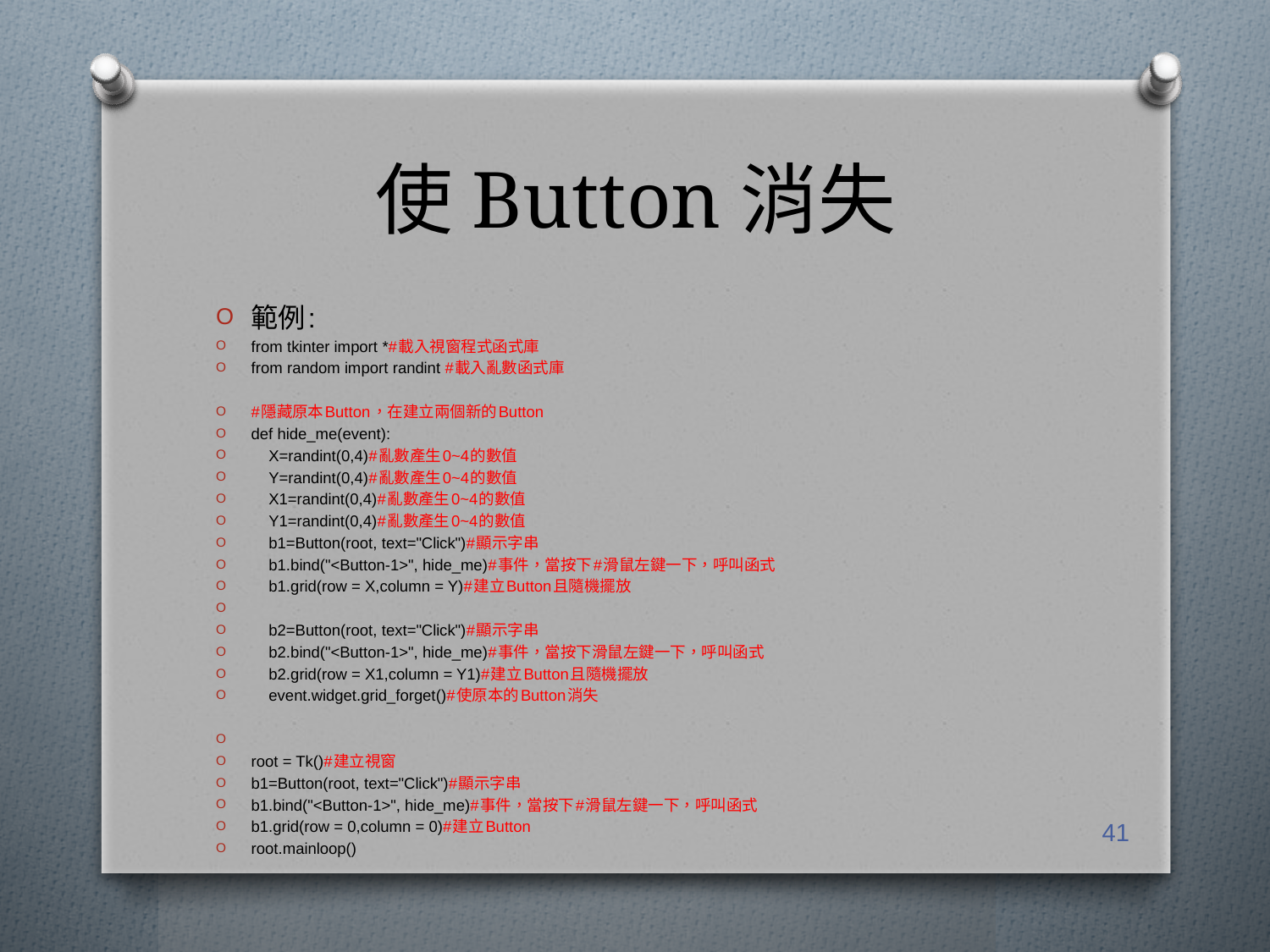

# 使Button消失
範例:
from tkinter import *#載入視窗程式函式庫
from random import randint #載入亂數函式庫

#隱藏原本Button，在建立兩個新的Button
def hide_me(event):
    X=randint(0,4)#亂數產生0~4的數值
    Y=randint(0,4)#亂數產生0~4的數值
    X1=randint(0,4)#亂數產生0~4的數值
    Y1=randint(0,4)#亂數產生0~4的數值
    b1=Button(root, text="Click")#顯示字串
    b1.bind("<Button-1>", hide_me)#事件，當按下#滑鼠左鍵一下，呼叫函式
    b1.grid(row = X,column = Y)#建立Button且隨機擺放

    b2=Button(root, text="Click")#顯示字串
    b2.bind("<Button-1>", hide_me)#事件，當按下滑鼠左鍵一下，呼叫函式
    b2.grid(row = X1,column = Y1)#建立Button且隨機擺放
    event.widget.grid_forget()#使原本的Button消失

root = Tk()#建立視窗
b1=Button(root, text="Click")#顯示字串
b1.bind("<Button-1>", hide_me)#事件，當按下#滑鼠左鍵一下，呼叫函式
b1.grid(row = 0,column = 0)#建立Button
root.mainloop()

41